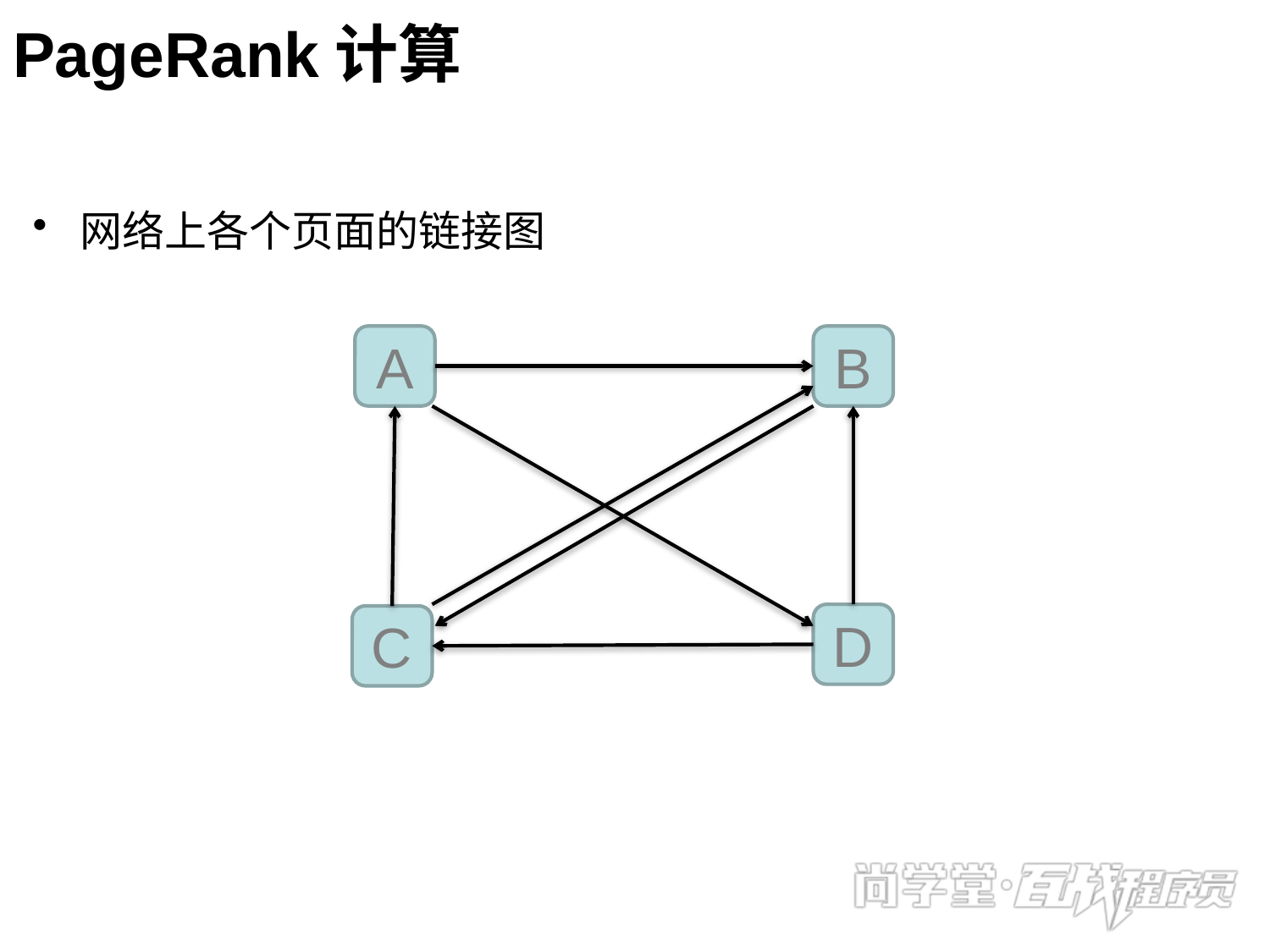

# PageRank计算

网络上各个页面的链接图

A
B
D
C